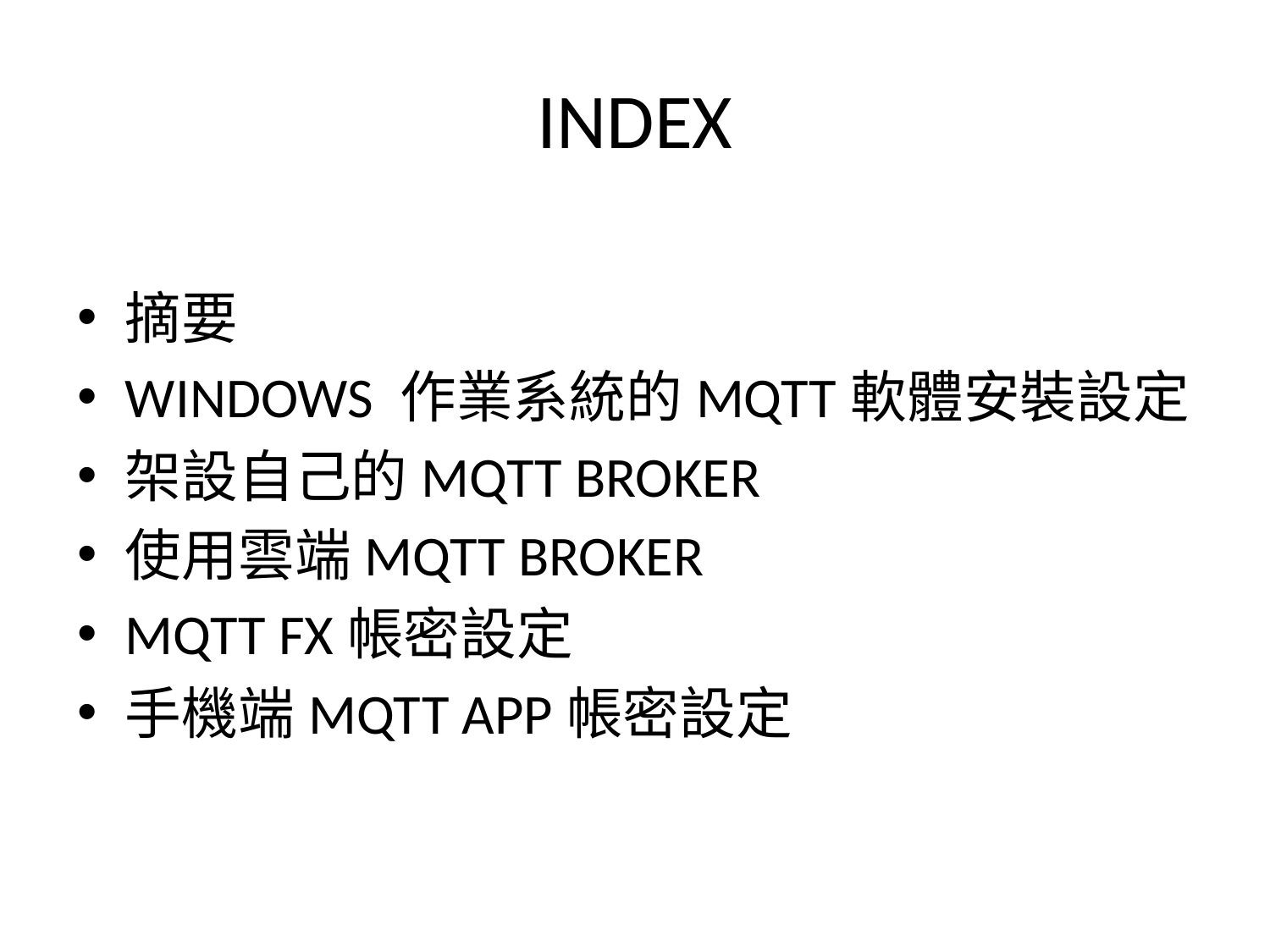

# INDEX
摘要
WINDOWS 作業系統的MQTT軟體安裝設定
架設自己的MQTT BROKER
使用雲端MQTT BROKER
MQTT FX帳密設定
手機端MQTT APP帳密設定